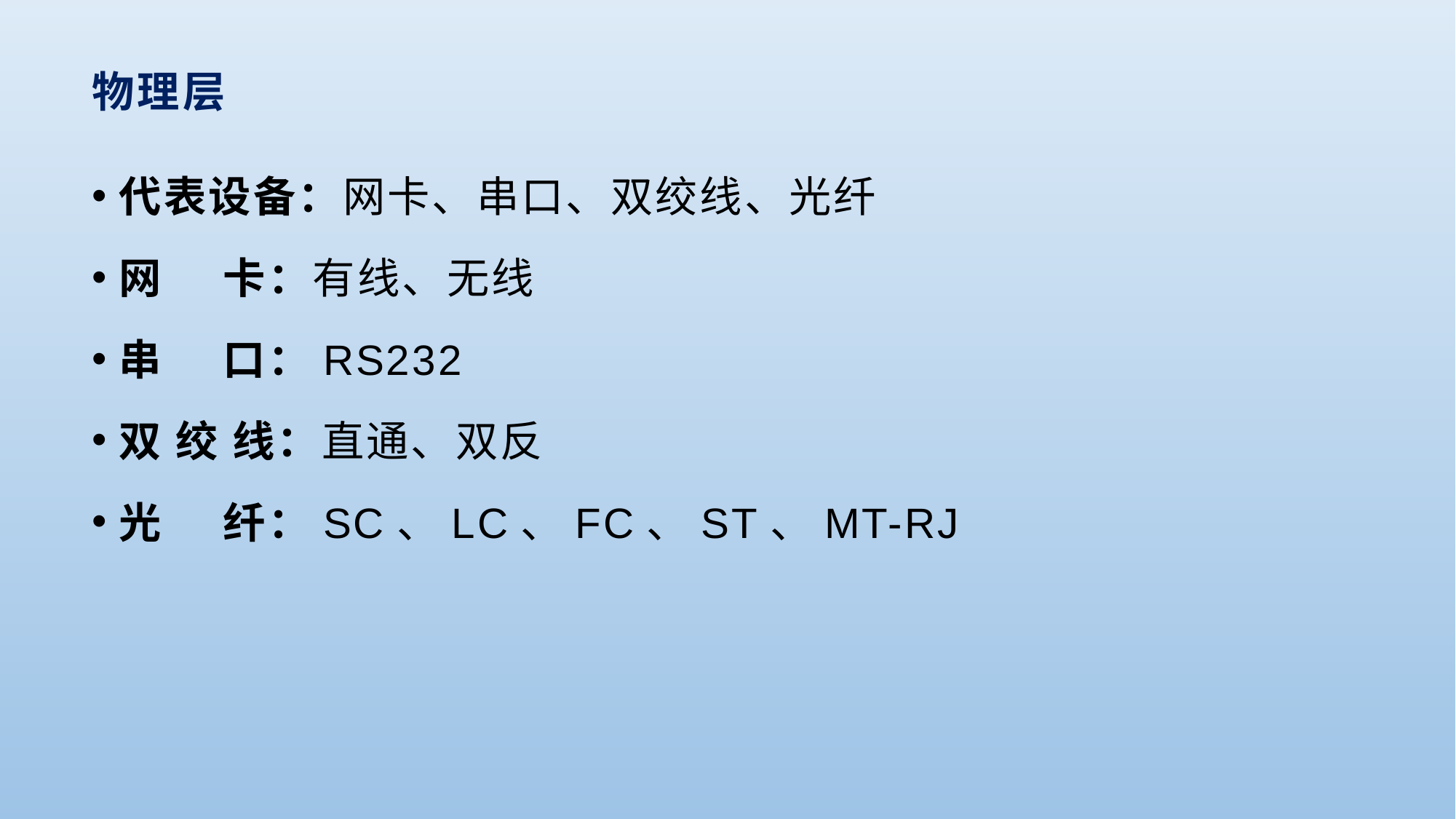

# 物理层
代表设备：网卡、串口、双绞线、光纤
网     卡：有线、无线
串     口：RS232
双 绞 线：直通、双反
光     纤：SC、LC、FC、ST、MT-RJ